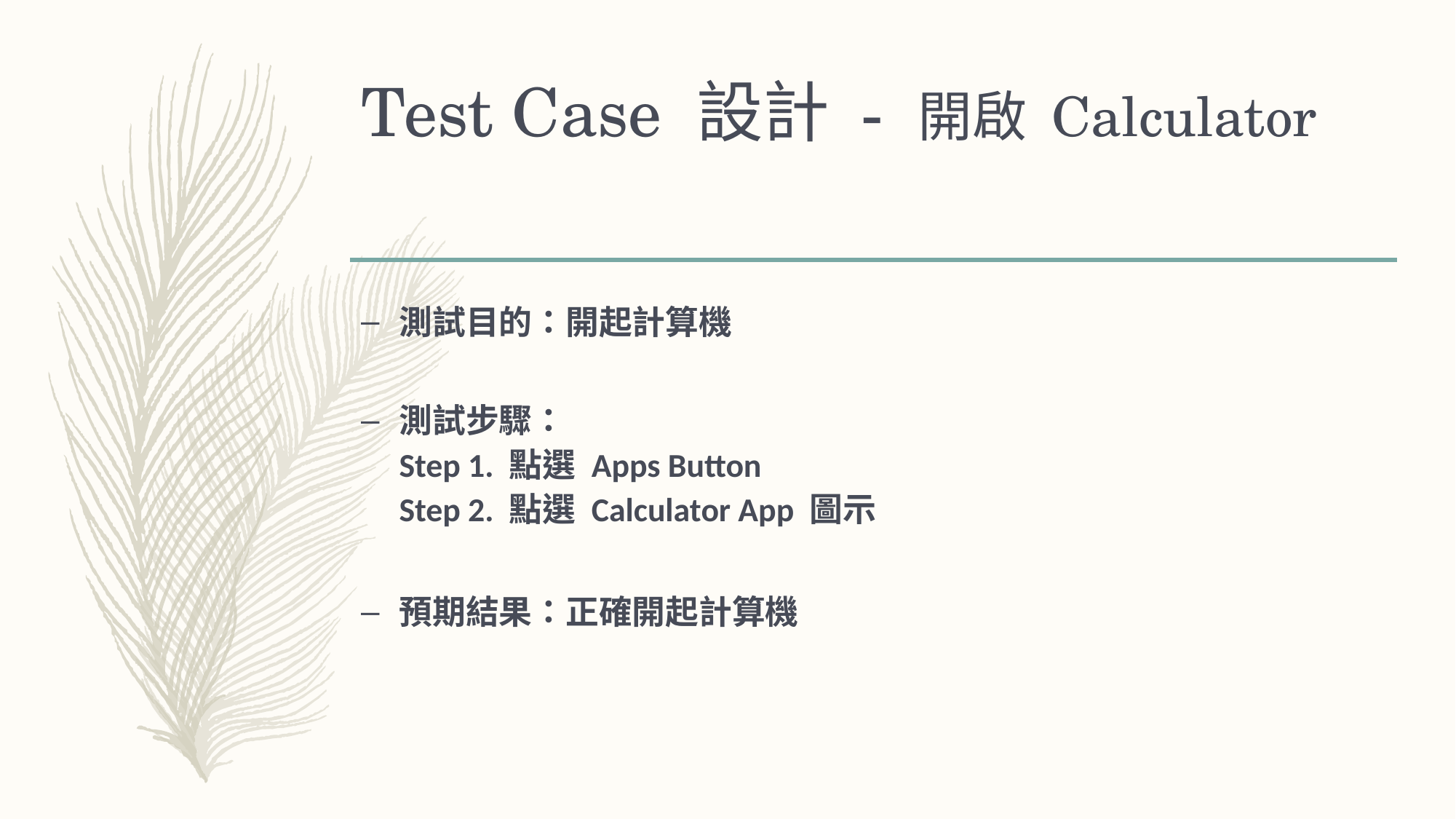

# Test Case 設計 - 開啟 Calculator
測試目的：開起計算機
測試步驟：
Step 1. 點選 Apps Button
Step 2. 點選 Calculator App 圖示
預期結果：正確開起計算機